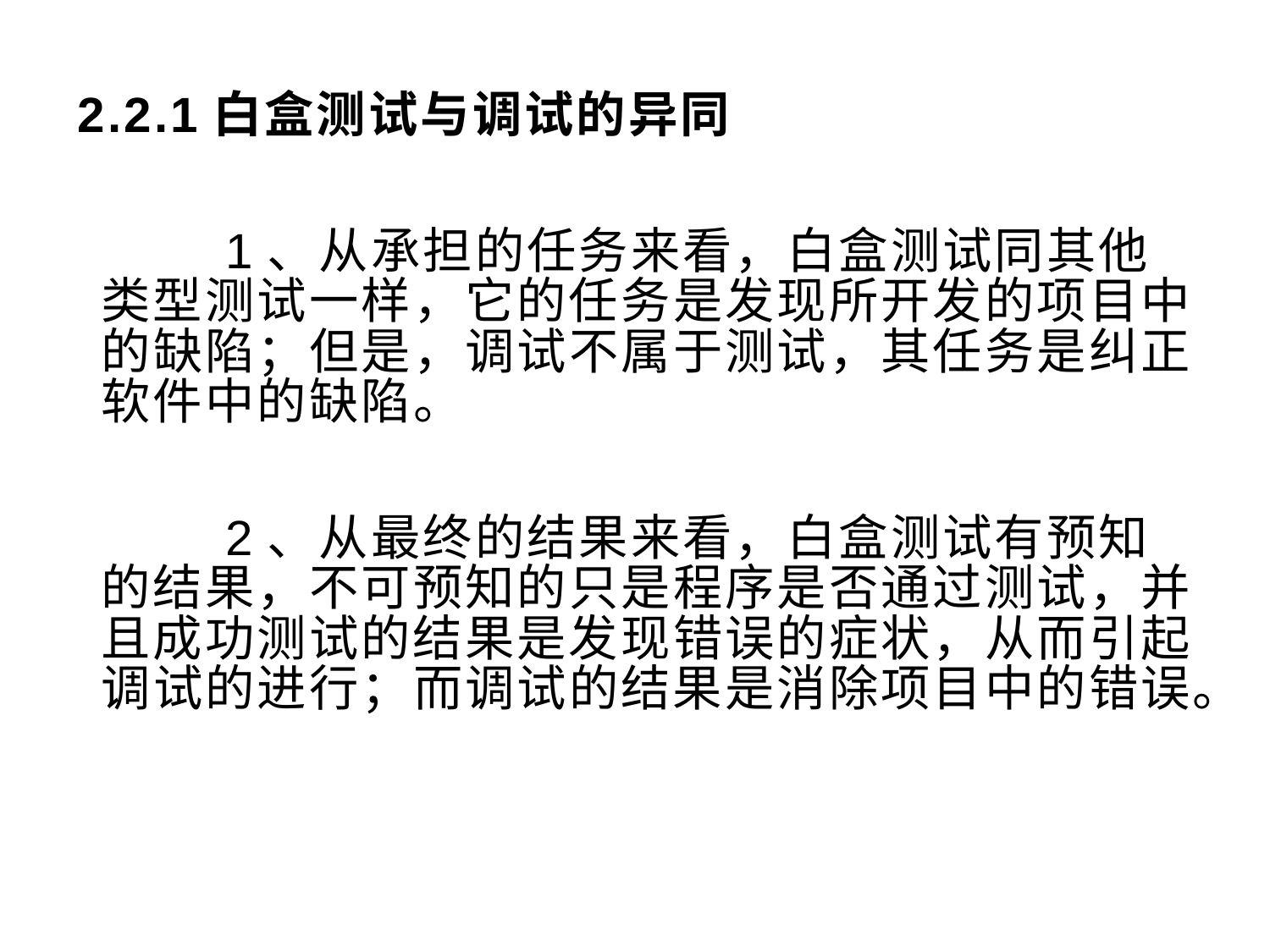

2.2.1白盒测试与调试的异同

         1、从承担的任务来看，白盒测试同其他类型测试一样，它的任务是发现所开发的项目中的缺陷；但是，调试不属于测试，其任务是纠正软件中的缺陷。

         2、从最终的结果来看，白盒测试有预知的结果，不可预知的只是程序是否通过测试，并且成功测试的结果是发现错误的症状，从而引起调试的进行；而调试的结果是消除项目中的错误。